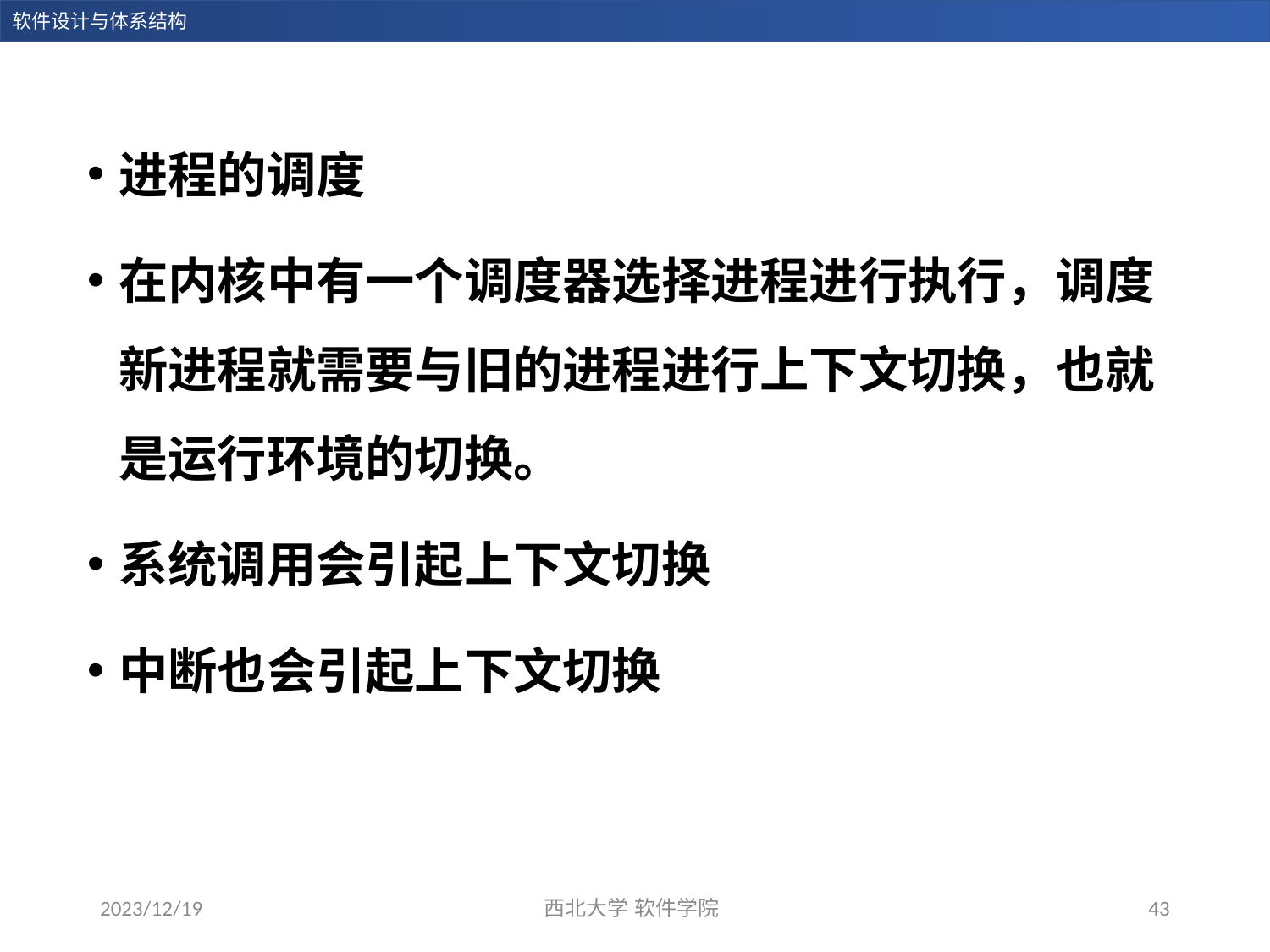

进程的调度
在内核中有一个调度器选择进程进行执行，调度新进程就需要与旧的进程进行上下文切换，也就是运行环境的切换。
系统调用会引起上下文切换
中断也会引起上下文切换
2023/12/19
西北大学 软件学院
43